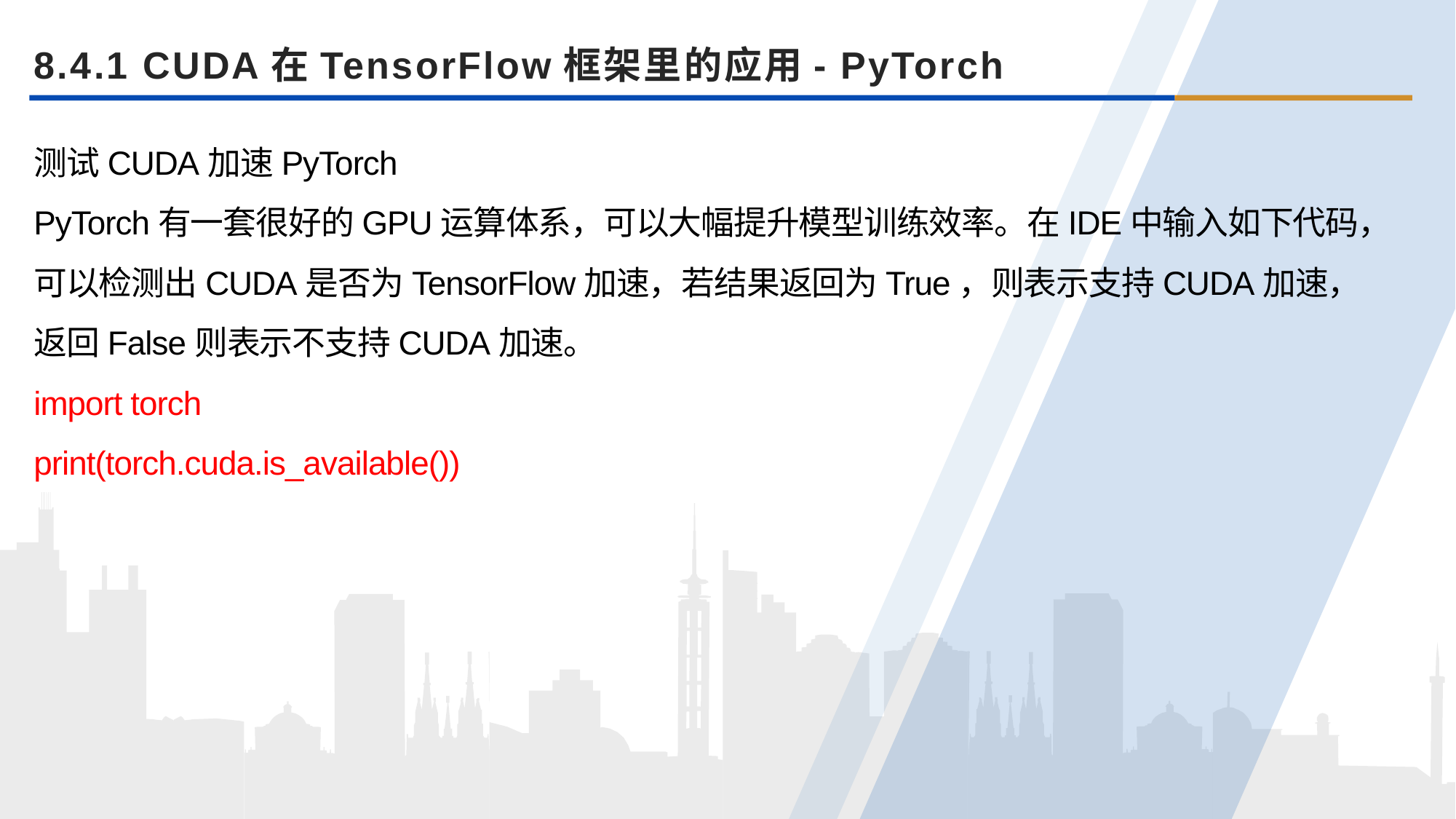

8.4.1 CUDA在TensorFlow框架里的应用- PyTorch
测试CUDA加速PyTorch
PyTorch有一套很好的GPU运算体系，可以大幅提升模型训练效率。在IDE中输入如下代码，可以检测出CUDA是否为TensorFlow加速，若结果返回为True，则表示支持CUDA加速，返回False则表示不支持CUDA加速。
import torch
print(torch.cuda.is_available())